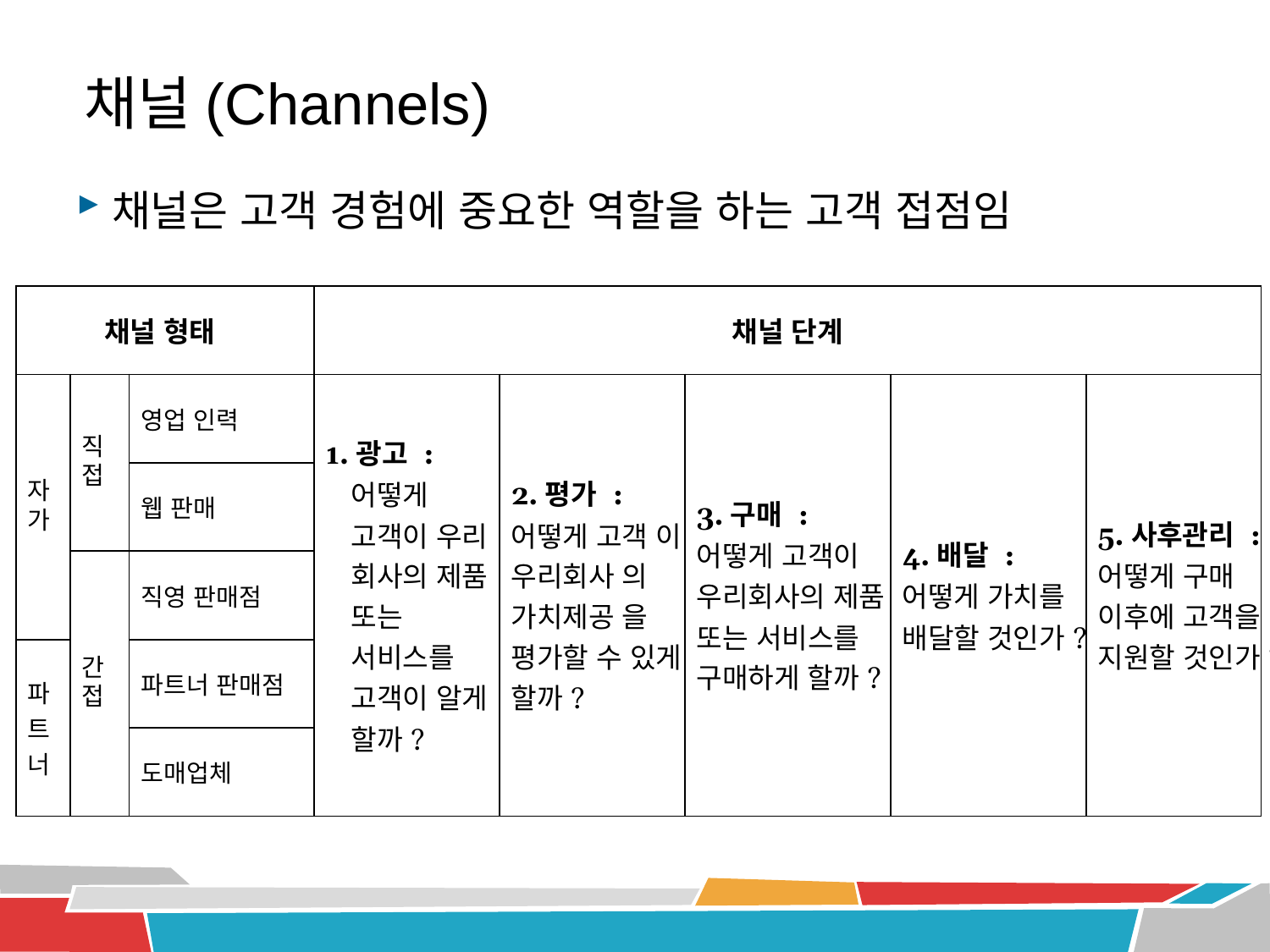

# 채널(Channels)
채널은 고객 경험에 중요한 역할을 하는 고객 접점임

| 채널 형태 |  |  | 채널 단계 |  |  |  |  |
| --- | --- | --- | --- | --- | --- | --- | --- |
| 자 가 | 직 접 | 영업 인력 | 1.광고 : 어떻게 고객이 우리 회사의 제품 또는 서비스를 고객이 알게 할까? | 2.평가 : 어떻게 고객 이 우리회사 의 가치제공 을 평가할 수 있게 할까? | 3.구매 : 어떻게 고객이 우리회사의 제품 또는 서비스를 구매하게 할까? | 4.배달 : 어떻게 가치를 배달할 것인가? | 5.사후관리 : 어떻게 구매 이후에 고객을 지원할 것인가? |
|  |  | 웹 판매 |  |  |  |  |  |
|  | 간 접 | 직영 판매점 |  |  |  |  |  |
| 파 트 너 |  | 파트너 판매점 |  |  |  |  |  |
|  |  | 도매업체 |  |  |  |  |  |